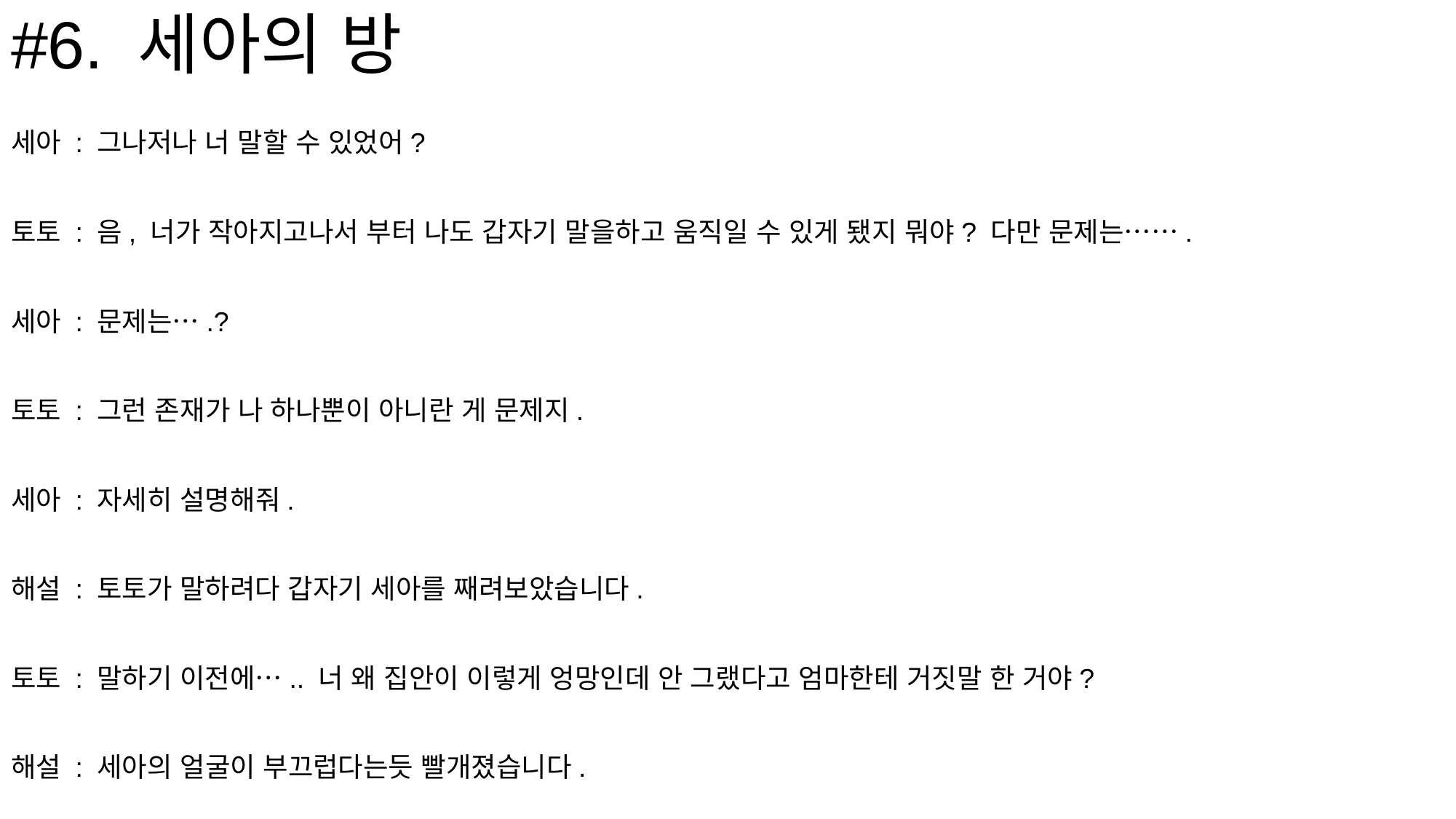

# #6. 세아의 방
세아 : 그나저나 너 말할 수 있었어?

토토 : 음, 너가 작아지고나서 부터 나도 갑자기 말을하고 움직일 수 있게 됐지 뭐야? 다만 문제는…….

세아 : 문제는….?

토토 : 그런 존재가 나 하나뿐이 아니란 게 문제지.

세아 : 자세히 설명해줘.

해설 : 토토가 말하려다 갑자기 세아를 째려보았습니다.

토토 : 말하기 이전에….. 너 왜 집안이 이렇게 엉망인데 안 그랬다고 엄마한테 거짓말 한 거야?

해설 : 세아의 얼굴이 부끄럽다는듯 빨개졌습니다.